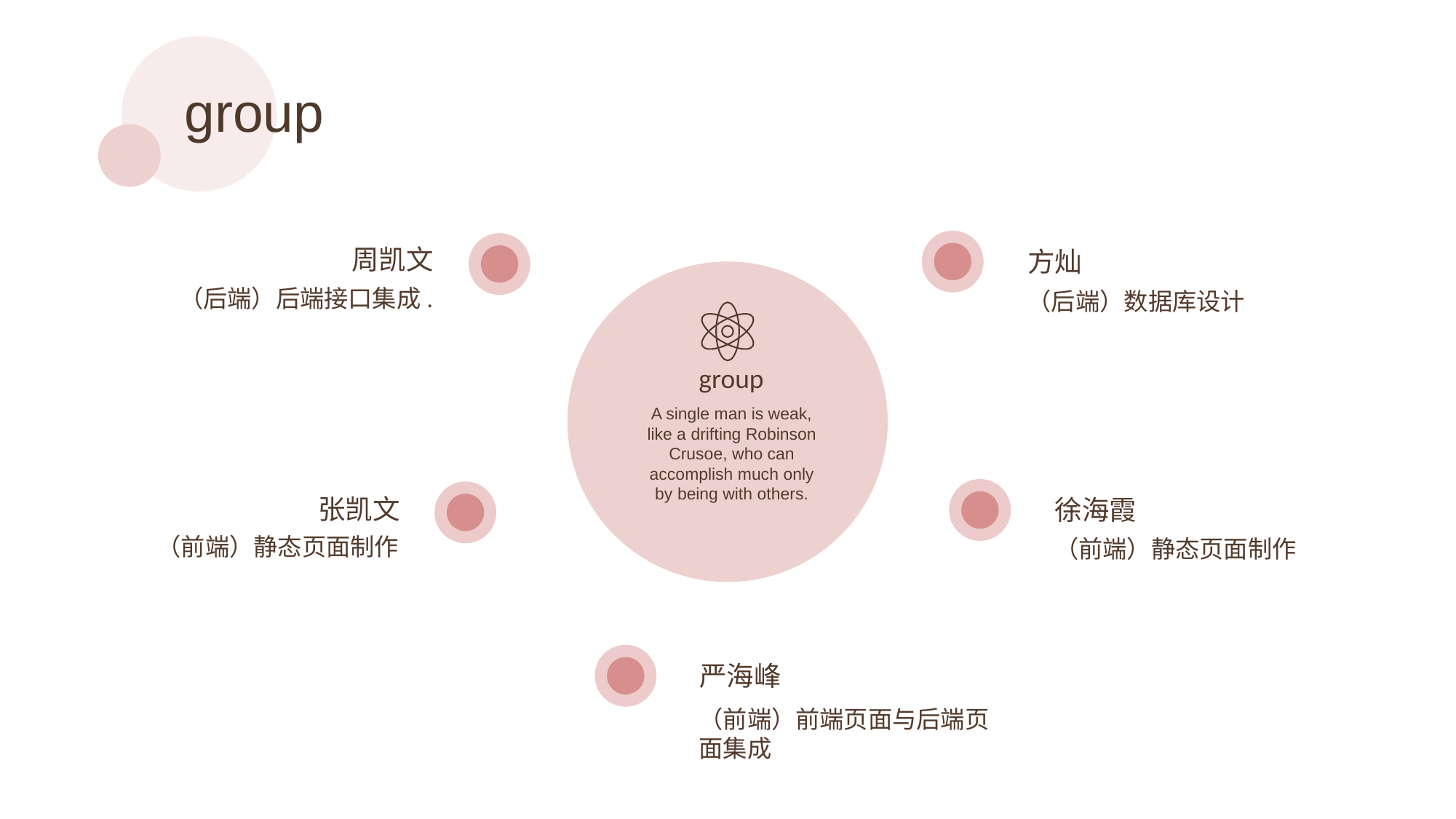

group

周凯文
方灿

（后端）后端接口集成.
（后端）数据库设计

group
A single man is weak, like a drifting Robinson Crusoe, who can accomplish much only by being with others.

张凯文
徐海霞
（前端）静态页面制作
（前端）静态页面制作

严海峰
（前端）前端页面与后端页面集成